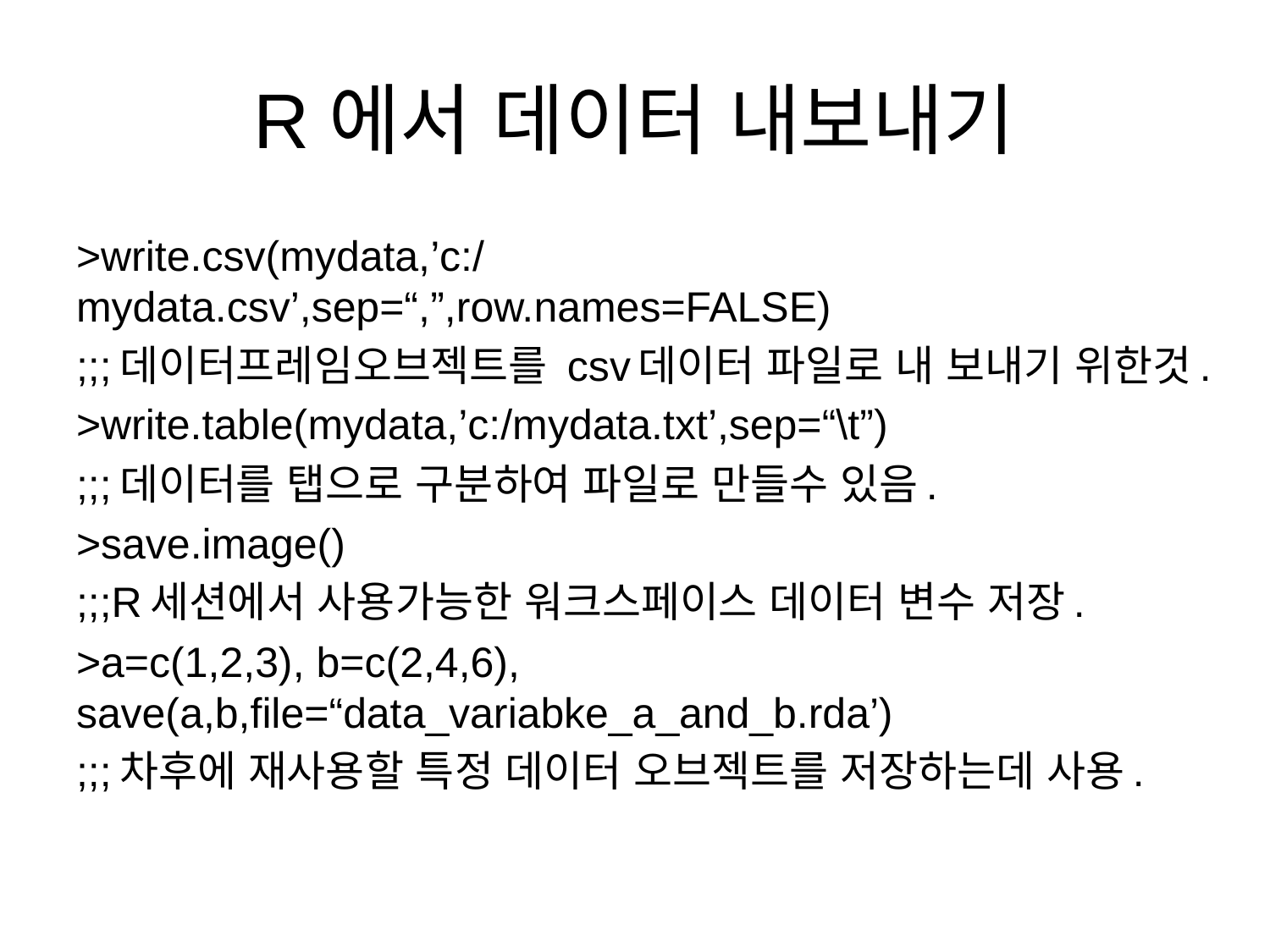

# R에서 데이터 내보내기
>write.csv(mydata,’c:/mydata.csv’,sep=“,”,row.names=FALSE)
;;;데이터프레임오브젝트를 csv데이터 파일로 내 보내기 위한것.
>write.table(mydata,’c:/mydata.txt’,sep=“\t”)
;;;데이터를 탭으로 구분하여 파일로 만들수 있음.
>save.image()
;;;R세션에서 사용가능한 워크스페이스 데이터 변수 저장.
>a=c(1,2,3), b=c(2,4,6), save(a,b,file=“data_variabke_a_and_b.rda’)
;;;차후에 재사용할 특정 데이터 오브젝트를 저장하는데 사용.